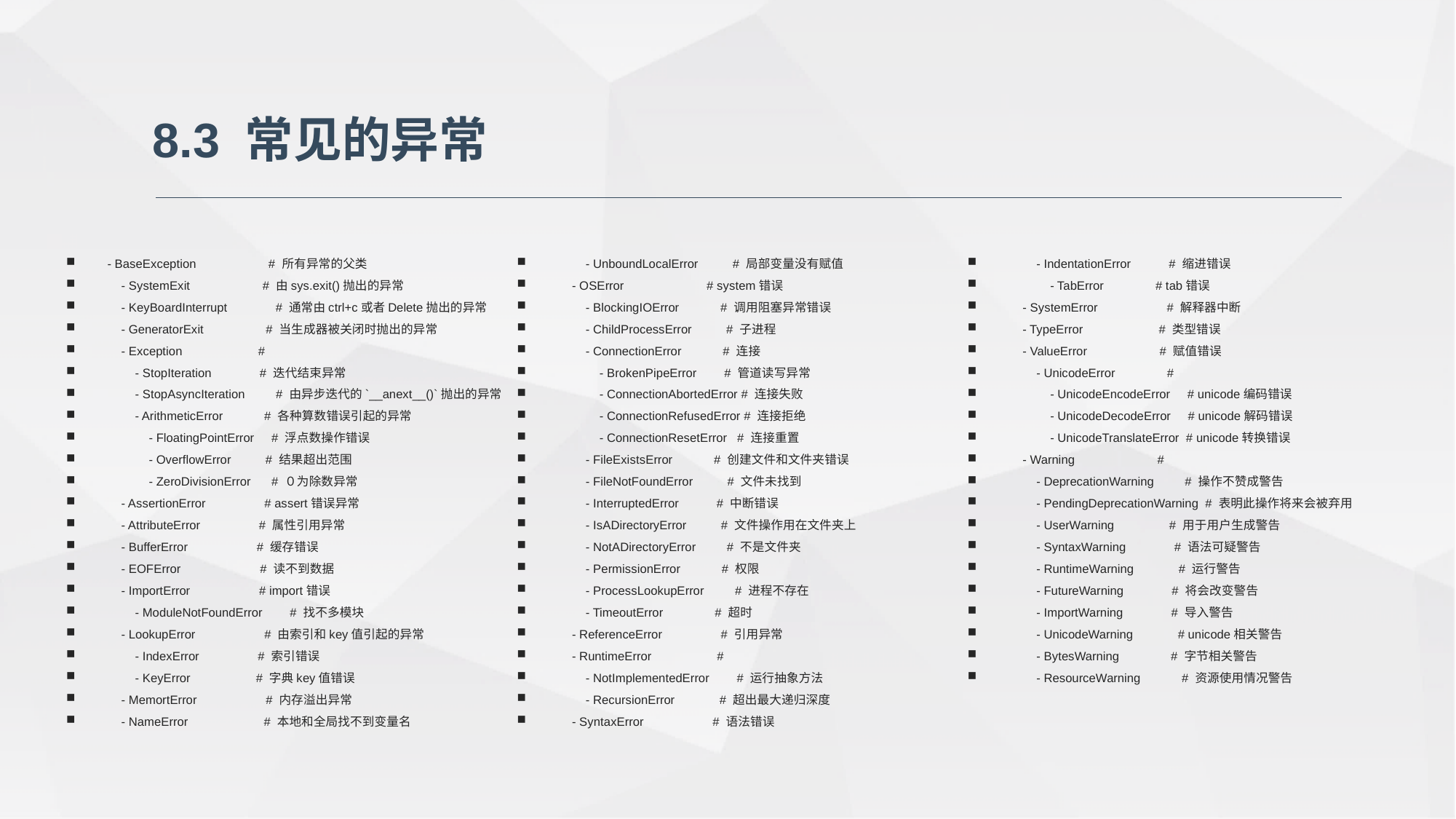

8.3 常见的异常
- BaseException                     # 所有异常的父类
    - SystemExit                     # 由sys.exit()抛出的异常
    - KeyBoardInterrupt              # 通常由ctrl+c或者Delete抛出的异常
    - GeneratorExit                  # 当生成器被关闭时抛出的异常
    - Exception                      #
        - StopIteration              # 迭代结束异常
        - StopAsyncIteration         # 由异步迭代的`__anext__()`抛出的异常
        - ArithmeticError            # 各种算数错误引起的异常
            - FloatingPointError     # 浮点数操作错误
            - OverflowError          # 结果超出范围
            - ZeroDivisionError      # ０为除数异常
    - AssertionError                 # assert错误异常
    - AttributeError                 # 属性引用异常
    - BufferError                    # 缓存错误
    - EOFError                       # 读不到数据
    - ImportError                    # import错误
        - ModuleNotFoundError        # 找不多模块
    - LookupError                    # 由索引和key值引起的异常
        - IndexError                 # 索引错误
        - KeyError                   # 字典key值错误
    - MemortError                    # 内存溢出异常
    - NameError                      # 本地和全局找不到变量名
        - UnboundLocalError          # 局部变量没有赋值
    - OSError                        # system错误
        - BlockingIOError            # 调用阻塞异常错误
        - ChildProcessError          # 子进程
        - ConnectionError            # 连接
            - BrokenPipeError        # 管道读写异常
            - ConnectionAbortedError # 连接失败
            - ConnectionRefusedError # 连接拒绝
            - ConnectionResetError   # 连接重置
        - FileExistsError            # 创建文件和文件夹错误
        - FileNotFoundError          # 文件未找到
        - InterruptedError           # 中断错误
        - IsADirectoryError          # 文件操作用在文件夹上
        - NotADirectoryError         # 不是文件夹
        - PermissionError            # 权限
        - ProcessLookupError         # 进程不存在
        - TimeoutError               # 超时
    - ReferenceError                 # 引用异常
    - RuntimeError                   #
        - NotImplementedError        # 运行抽象方法
        - RecursionError             # 超出最大递归深度
    - SyntaxError                    # 语法错误
        - IndentationError           # 缩进错误
            - TabError               # tab错误
    - SystemError                    # 解释器中断
    - TypeError                      # 类型错误
    - ValueError                     # 赋值错误
        - UnicodeError               #
            - UnicodeEncodeError     # unicode编码错误
            - UnicodeDecodeError     # unicode解码错误
            - UnicodeTranslateError  # unicode转换错误
    - Warning                        #
        - DeprecationWarning         # 操作不赞成警告
        - PendingDeprecationWarning  # 表明此操作将来会被弃用
        - UserWarning                # 用于用户生成警告
        - SyntaxWarning              # 语法可疑警告
        - RuntimeWarning             # 运行警告
        - FutureWarning              # 将会改变警告
        - ImportWarning              # 导入警告
        - UnicodeWarning             # unicode相关警告
        - BytesWarning               # 字节相关警告
        - ResourceWarning            # 资源使用情况警告